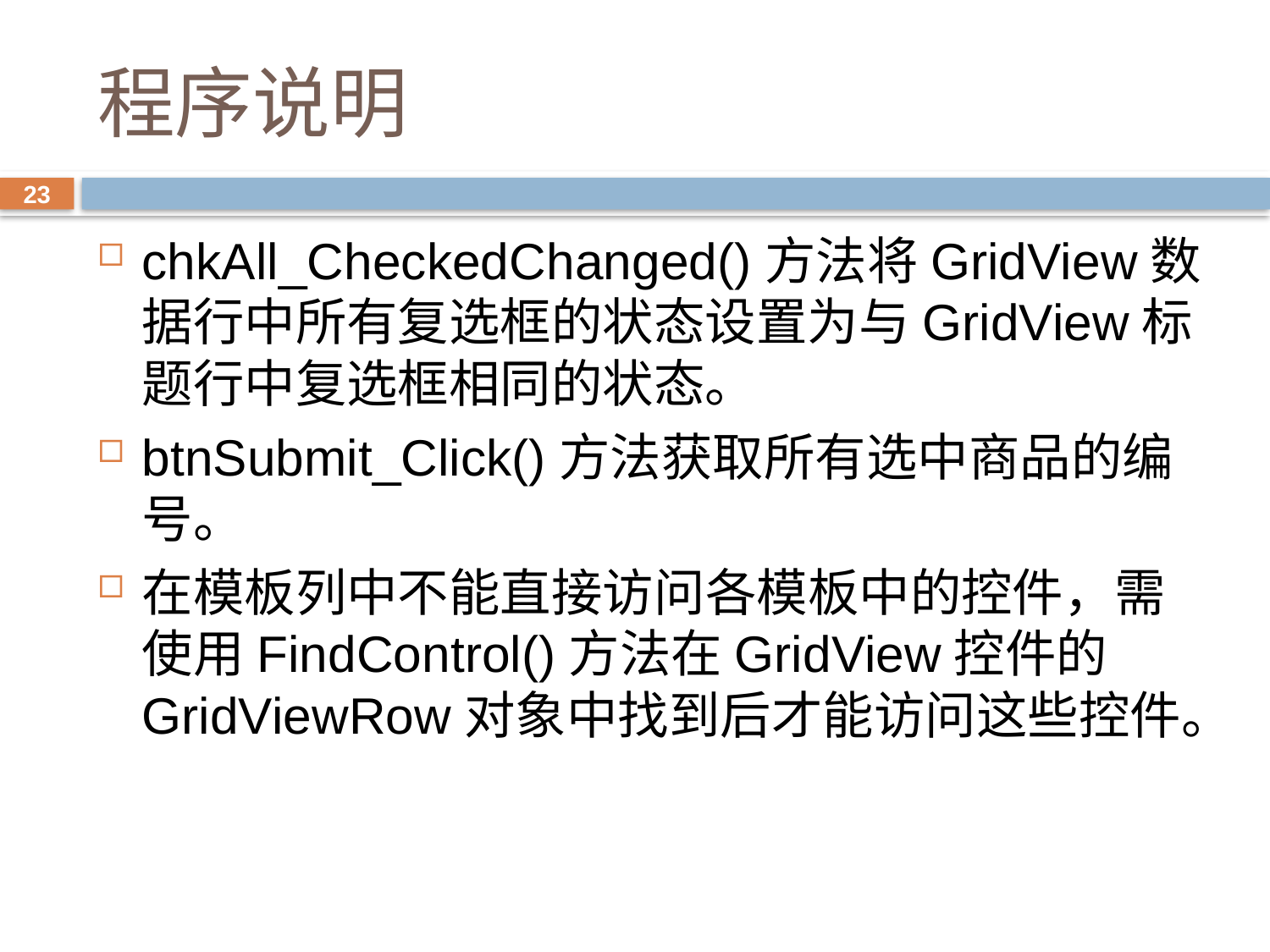

# 程序说明
23
chkAll_CheckedChanged()方法将GridView数据行中所有复选框的状态设置为与GridView标题行中复选框相同的状态。
btnSubmit_Click()方法获取所有选中商品的编号。
在模板列中不能直接访问各模板中的控件，需使用FindControl()方法在GridView控件的GridViewRow对象中找到后才能访问这些控件。